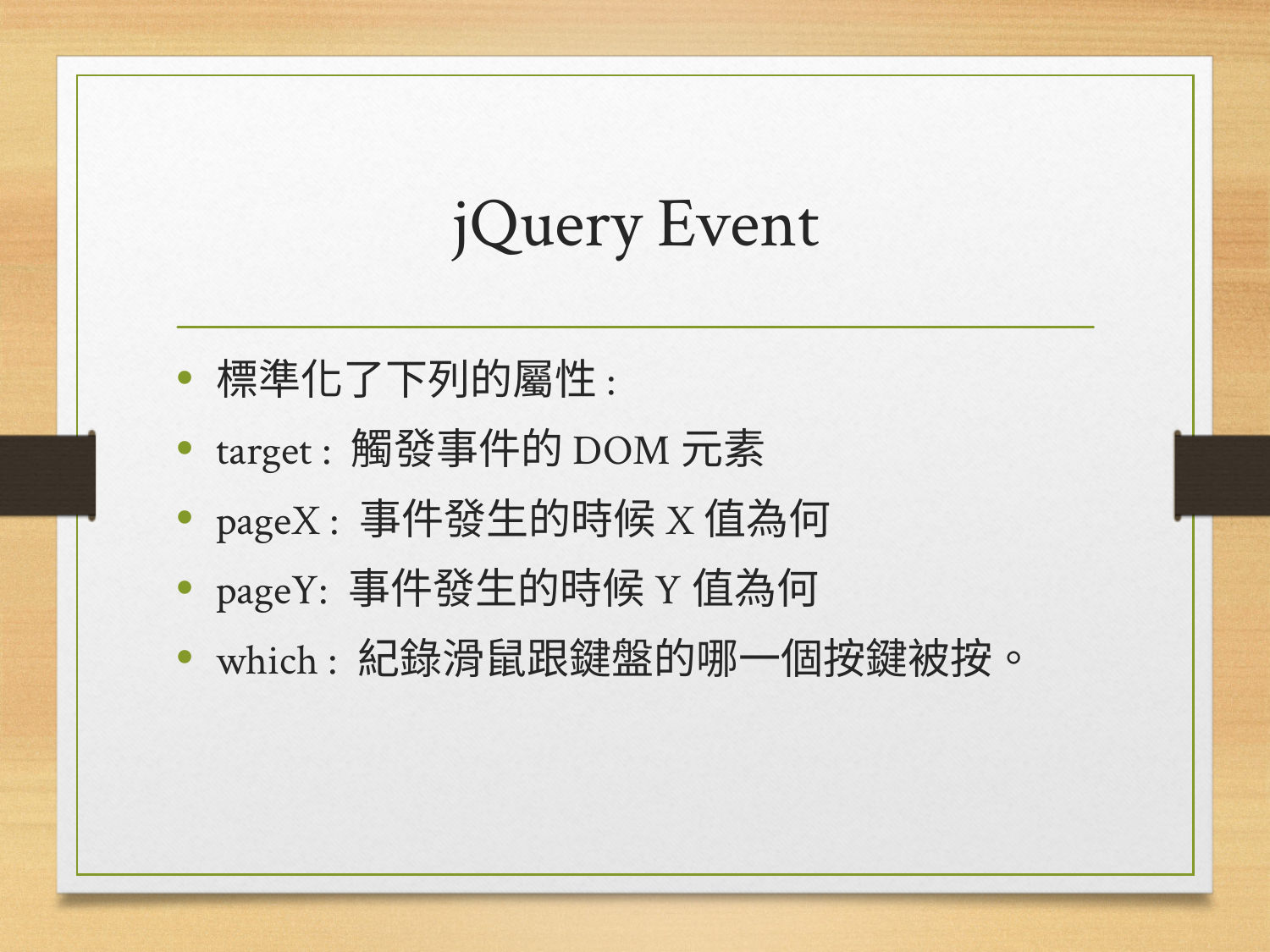

# jQuery Event
標準化了下列的屬性:
target : 觸發事件的DOM元素
pageX : 事件發生的時候X值為何
pageY: 事件發生的時候Y值為何
which : 紀錄滑鼠跟鍵盤的哪一個按鍵被按。